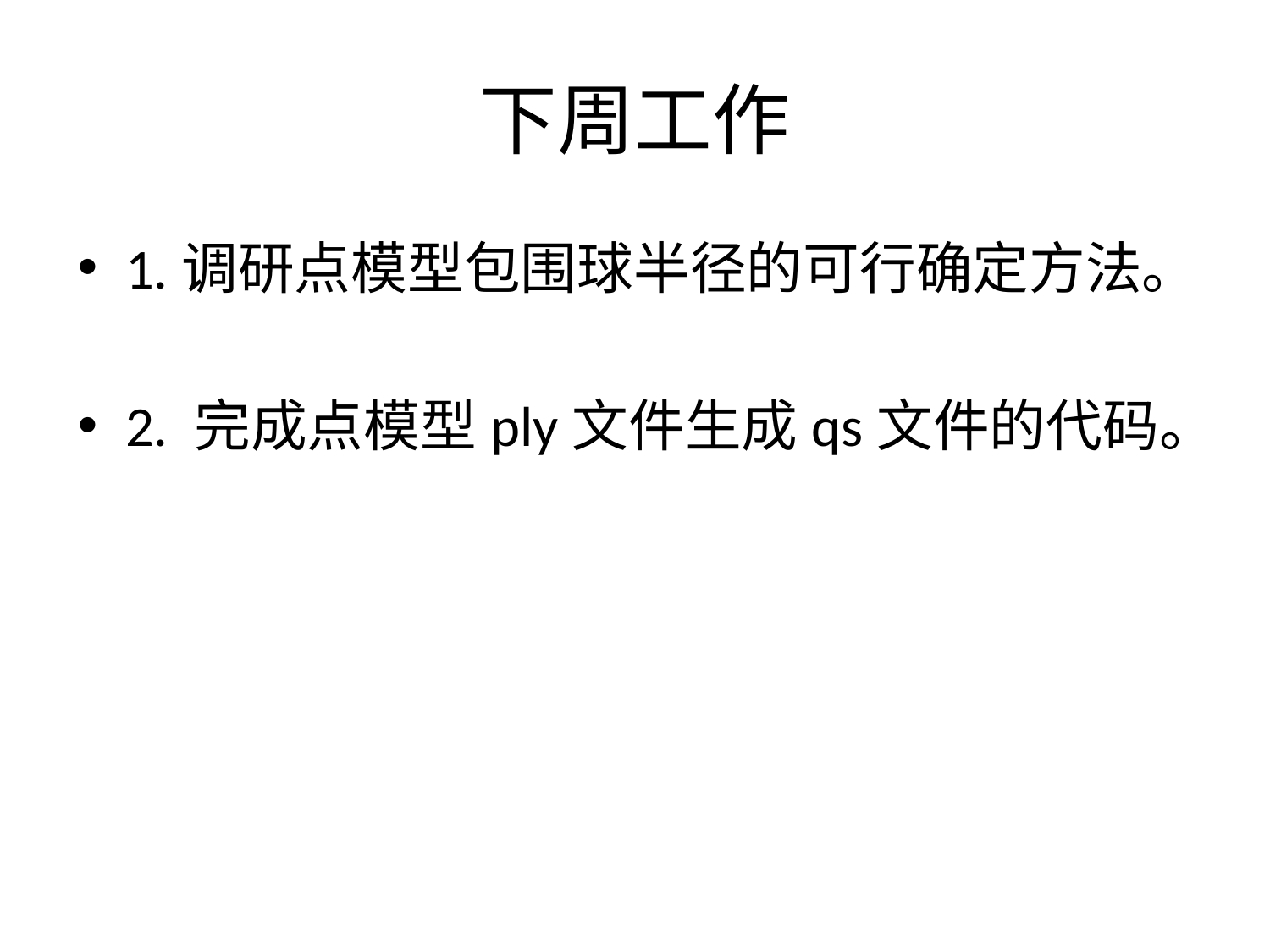

# 下周工作
1.调研点模型包围球半径的可行确定方法。

2. 完成点模型ply文件生成qs文件的代码。